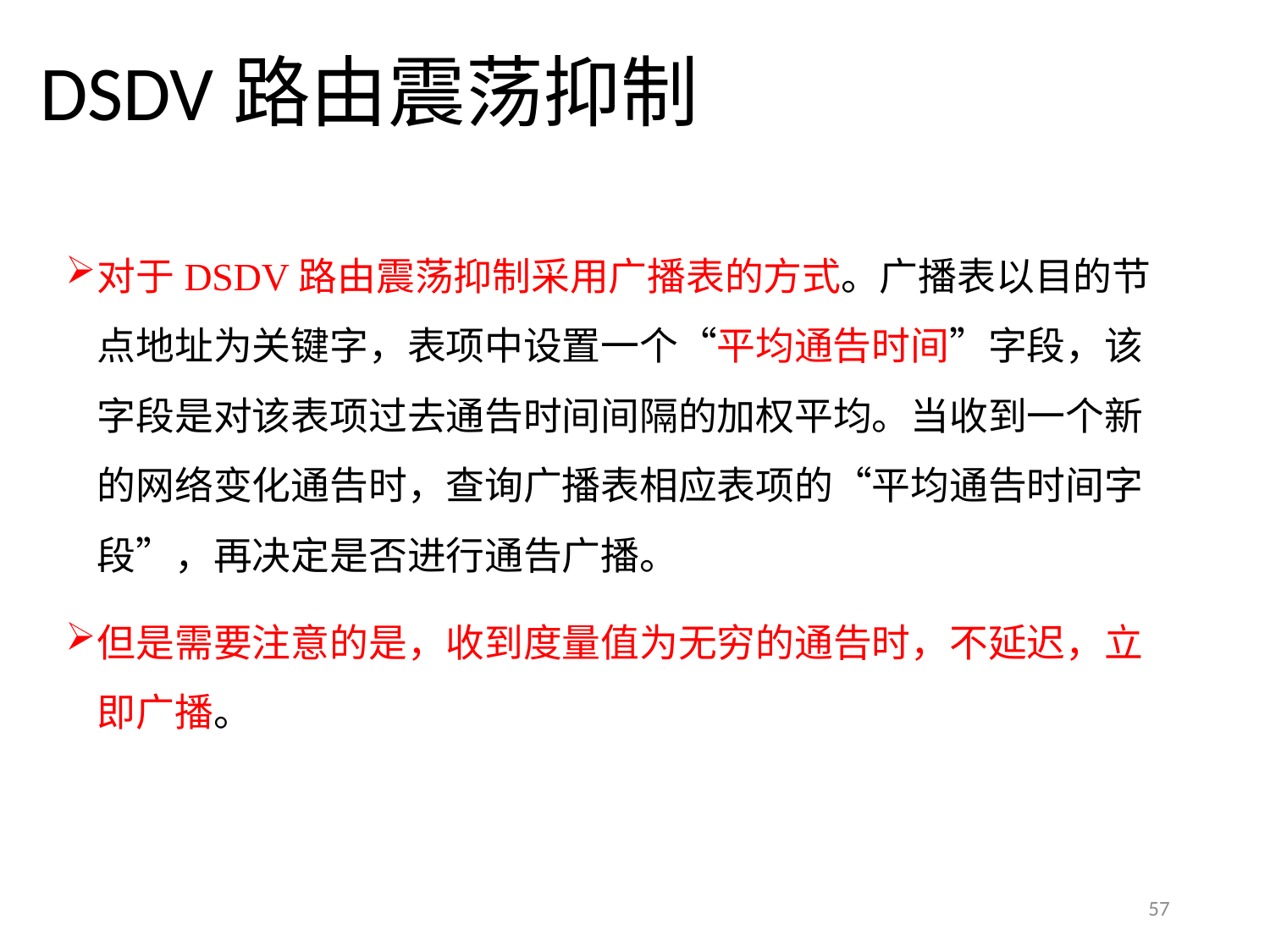

# DSDV路由震荡抑制
对于DSDV路由震荡抑制采用广播表的方式。广播表以目的节点地址为关键字，表项中设置一个“平均通告时间”字段，该字段是对该表项过去通告时间间隔的加权平均。当收到一个新的网络变化通告时，查询广播表相应表项的“平均通告时间字段”，再决定是否进行通告广播。
但是需要注意的是，收到度量值为无穷的通告时，不延迟，立即广播。
57